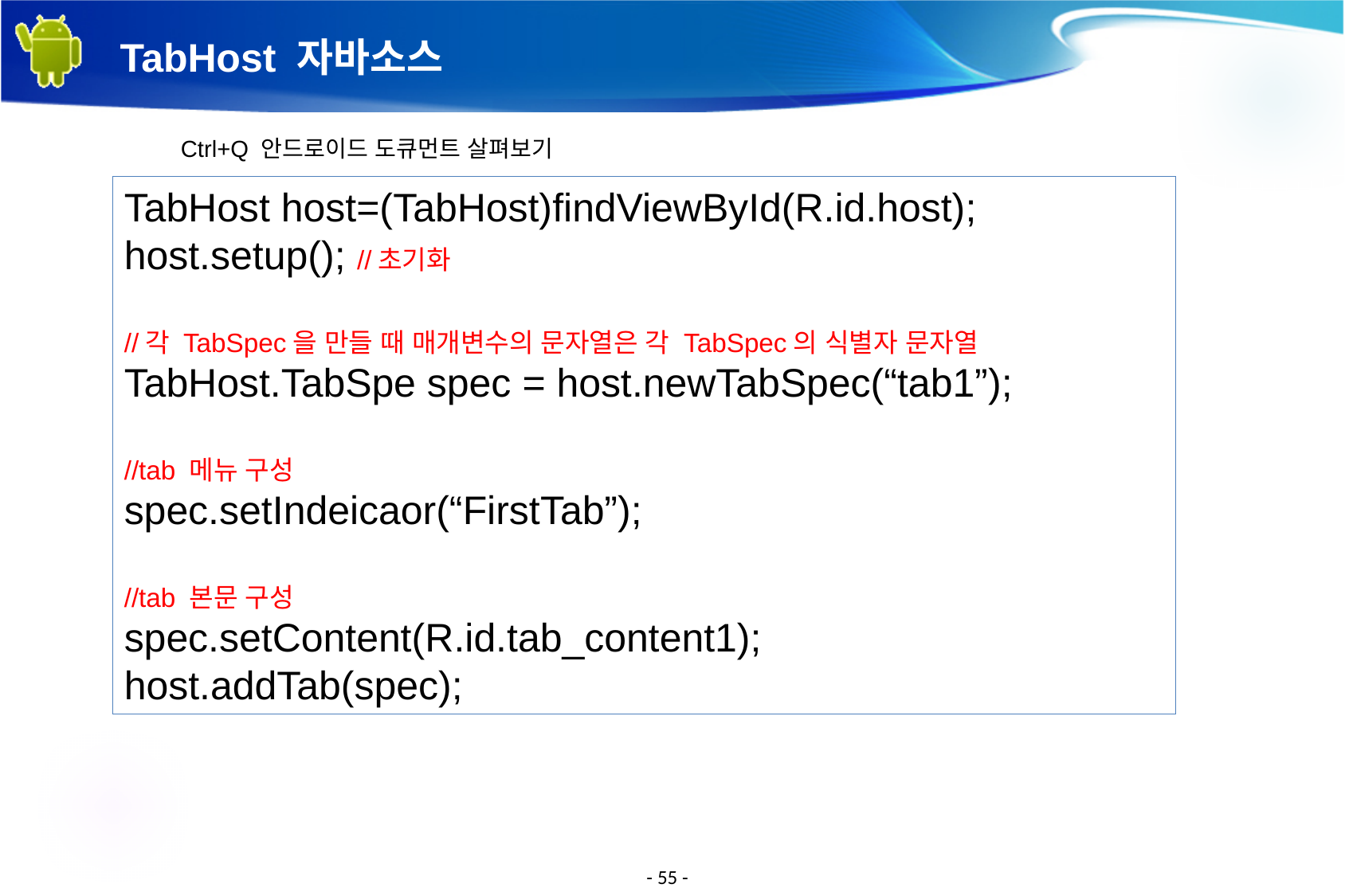

TabHost 자바소스
Ctrl+Q 안드로이드 도큐먼트 살펴보기
TabHost host=(TabHost)findViewById(R.id.host);
host.setup(); //초기화

//각 TabSpec을 만들 때 매개변수의 문자열은 각 TabSpec의 식별자 문자열
TabHost.TabSpe spec = host.newTabSpec(“tab1”);

//tab 메뉴 구성
spec.setIndeicaor(“FirstTab”);

//tab 본문 구성
spec.setContent(R.id.tab_content1);
host.addTab(spec);